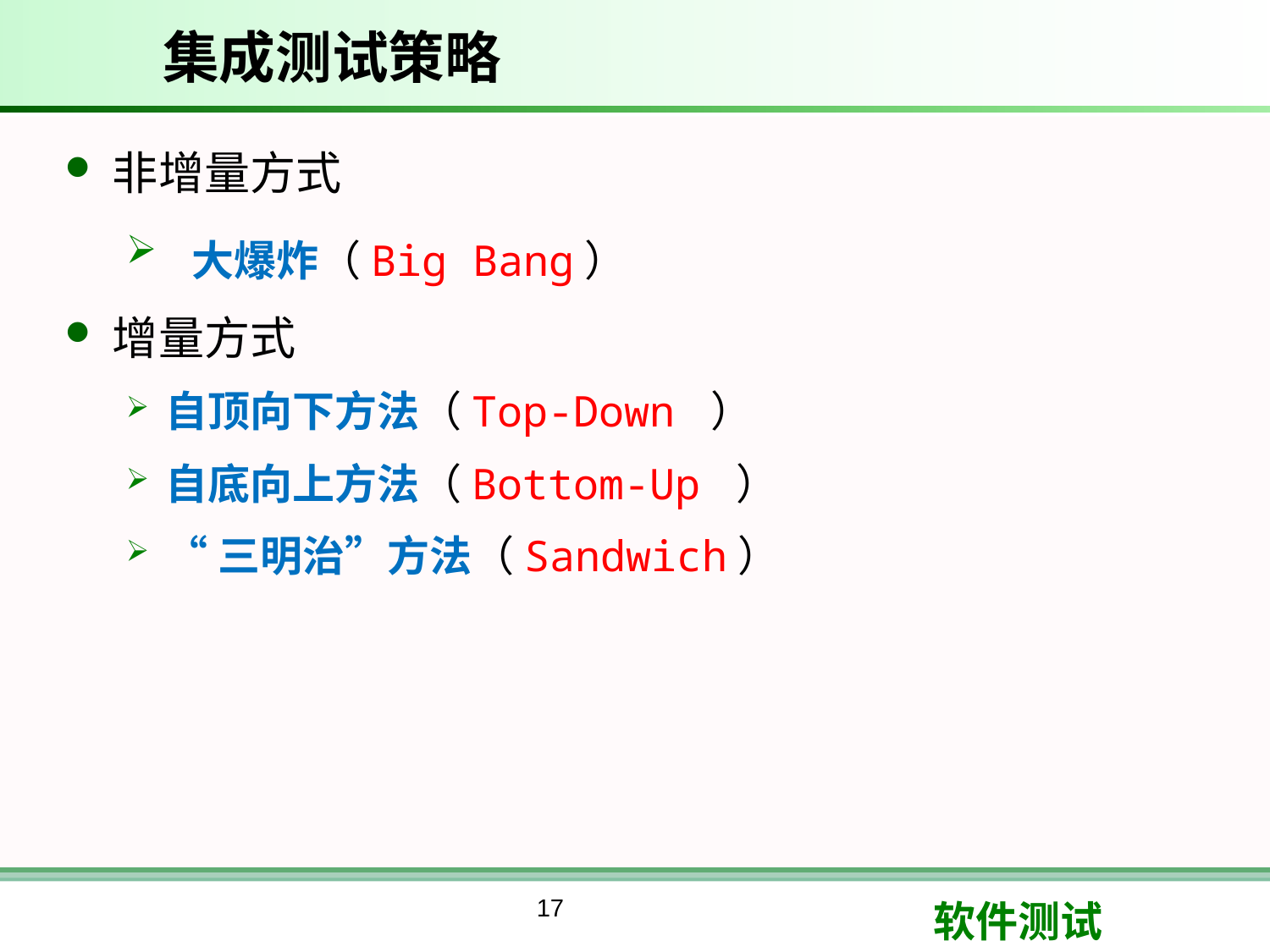

# 集成测试策略
非增量方式
 大爆炸（Big Bang）
增量方式
自顶向下方法（Top-Down ）
自底向上方法（Bottom-Up ）
“三明治”方法（Sandwich）

17